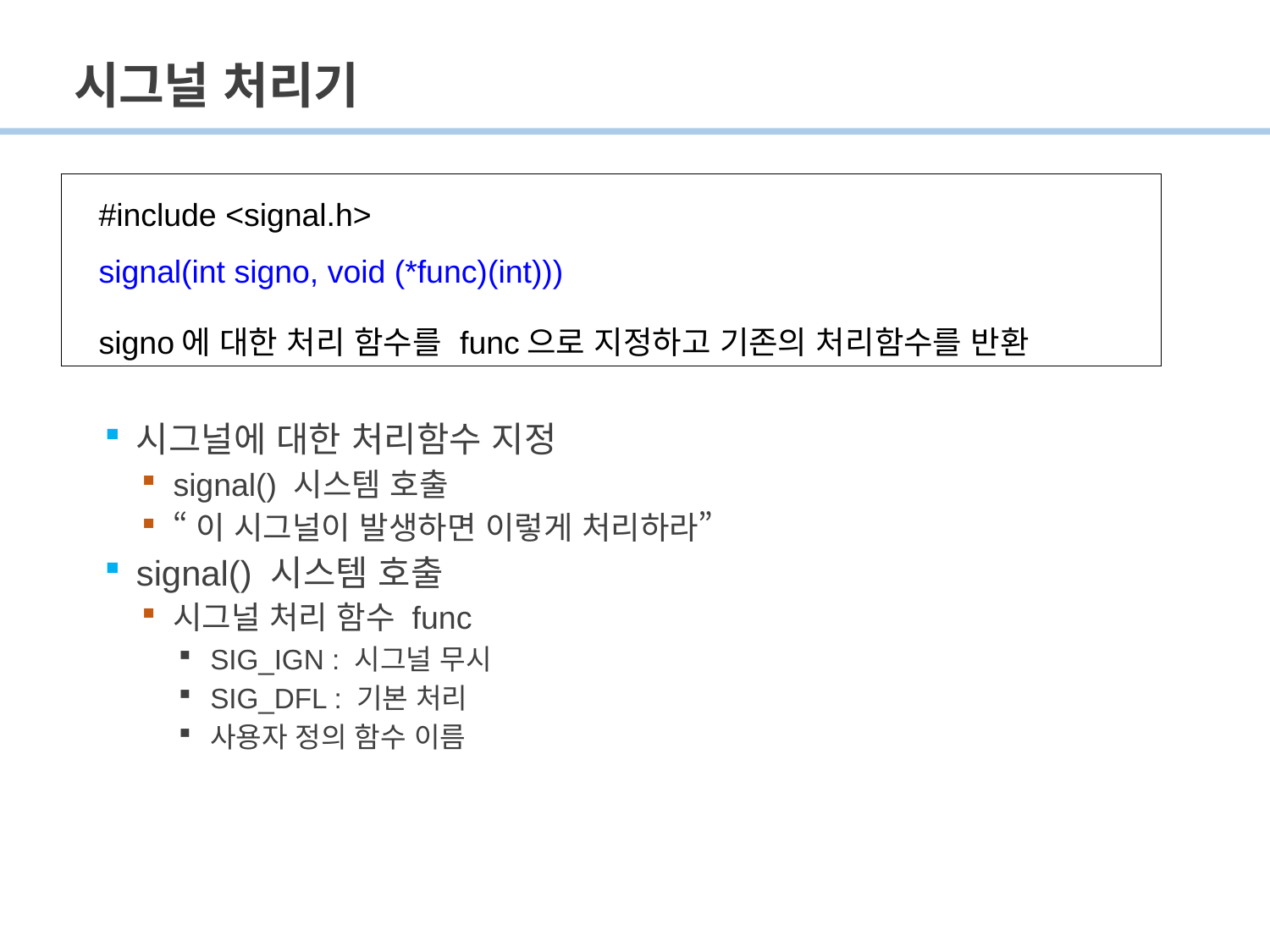

# 시그널 처리기

시그널에 대한 처리함수 지정
signal() 시스템 호출
“이 시그널이 발생하면 이렇게 처리하라”
signal() 시스템 호출
시그널 처리 함수 func
SIG_IGN : 시그널 무시
SIG_DFL : 기본 처리
사용자 정의 함수 이름
| #include <signal.h> signal(int signo, void (\*func)(int))) signo에 대한 처리 함수를 func으로 지정하고 기존의 처리함수를 반환 |
| --- |